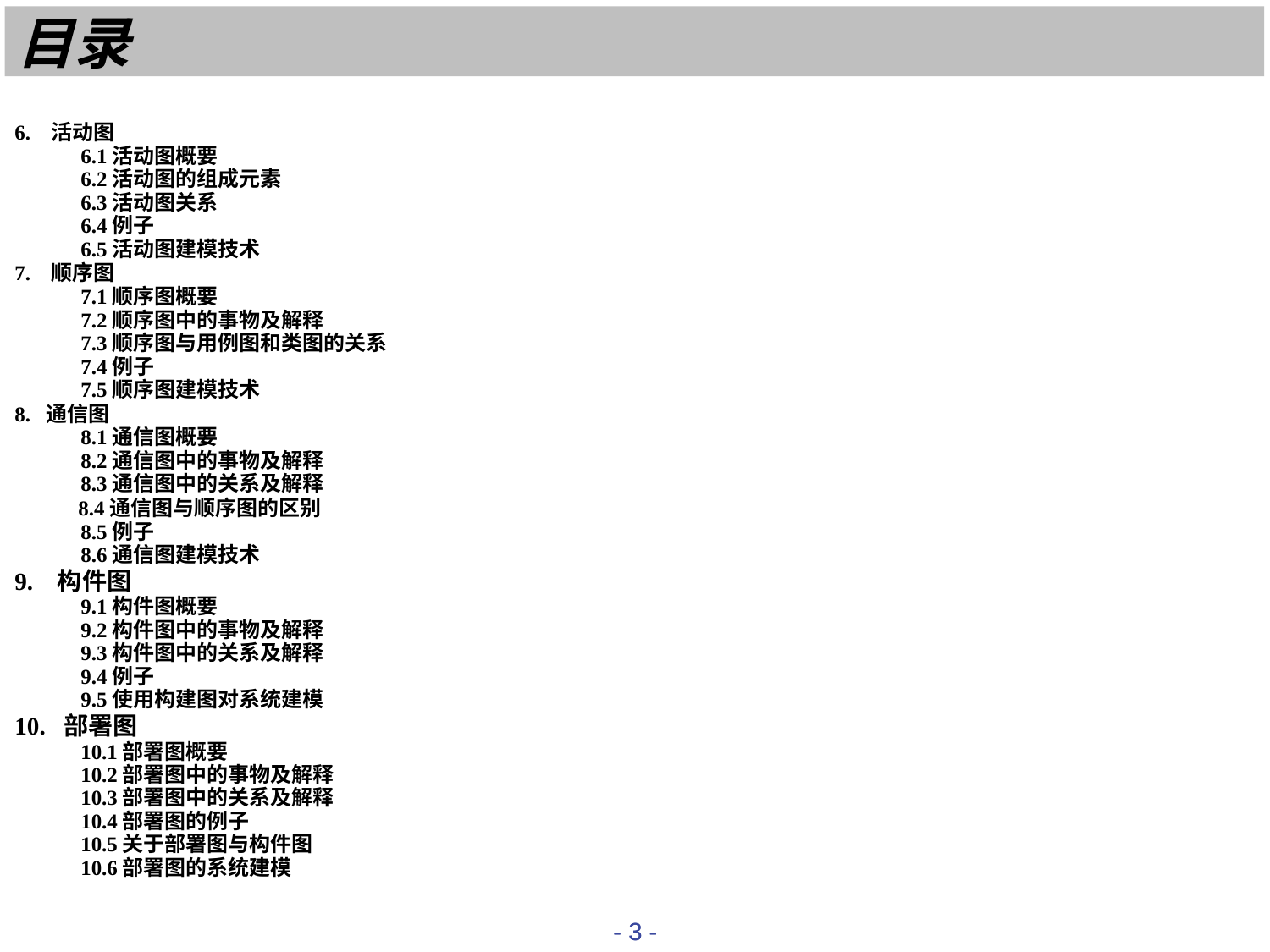

# 目录

6.   活动图
6.1活动图概要
6.2活动图的组成元素
6.3活动图关系
6.4例子
6.5活动图建模技术
7.   顺序图
7.1顺序图概要
7.2顺序图中的事物及解释
7.3顺序图与用例图和类图的关系
7.4例子
7.5顺序图建模技术
8.  通信图
8.1通信图概要
8.2通信图中的事物及解释
8.3通信图中的关系及解释
            8.4通信图与顺序图的区别
8.5例子
8.6通信图建模技术
9.   构件图
9.1构件图概要
9.2构件图中的事物及解释
9.3构件图中的关系及解释
9.4例子
9.5使用构建图对系统建模
10.  部署图
10.1部署图概要
10.2部署图中的事物及解释
10.3部署图中的关系及解释
10.4部署图的例子
10.5关于部署图与构件图
10.6部署图的系统建模